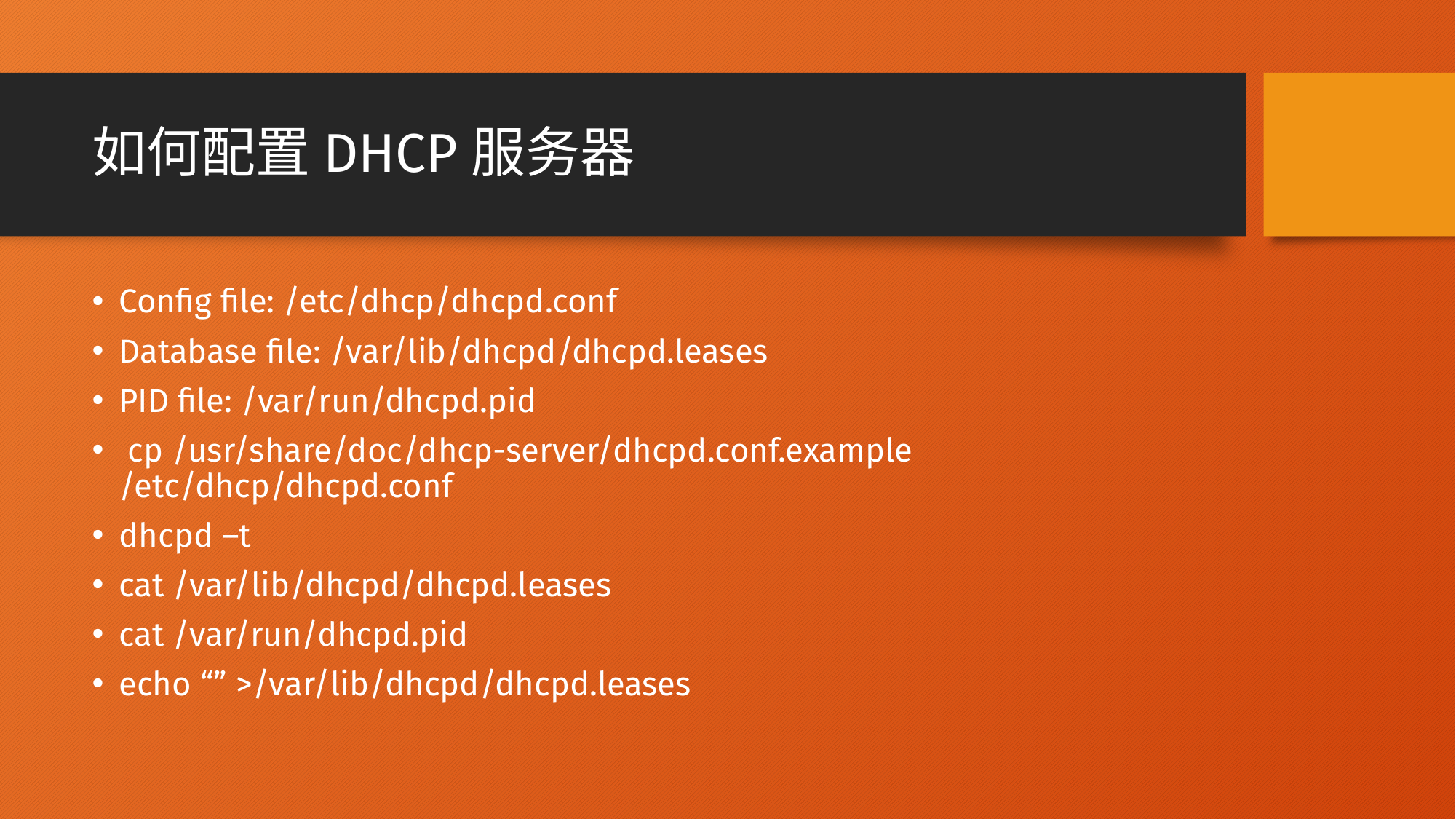

# 如何配置DHCP服务器
Config file: /etc/dhcp/dhcpd.conf
Database file: /var/lib/dhcpd/dhcpd.leases
PID file: /var/run/dhcpd.pid
 cp /usr/share/doc/dhcp-server/dhcpd.conf.example /etc/dhcp/dhcpd.conf
dhcpd –t
cat /var/lib/dhcpd/dhcpd.leases
cat /var/run/dhcpd.pid
echo “” >/var/lib/dhcpd/dhcpd.leases